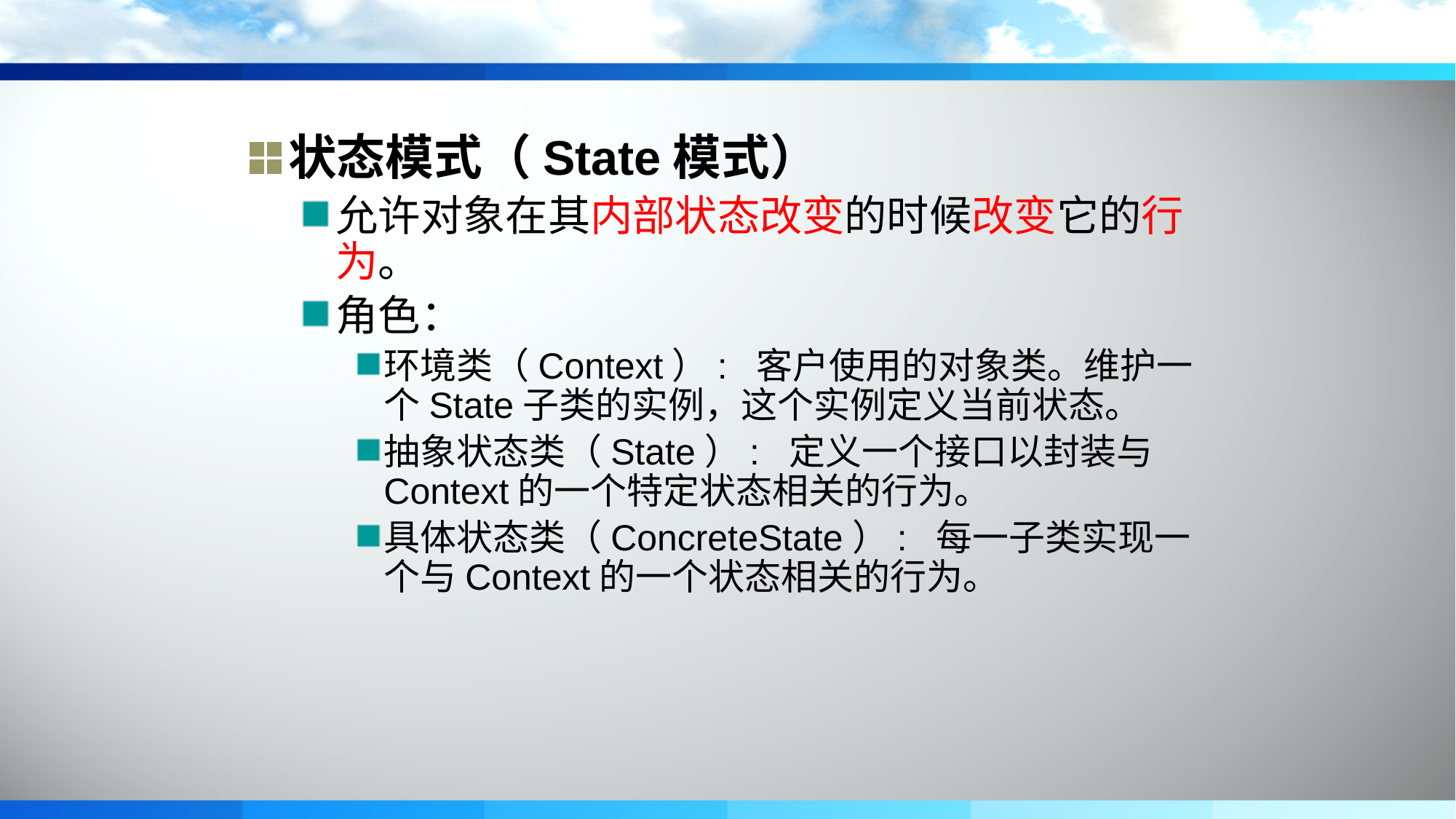

状态模式（State模式）
允许对象在其内部状态改变的时候改变它的行为。
角色：
环境类（Context）:  客户使用的对象类。维护一个State子类的实例，这个实例定义当前状态。
抽象状态类（State）:  定义一个接口以封装与Context的一个特定状态相关的行为。
具体状态类（ConcreteState）:  每一子类实现一个与Context的一个状态相关的行为。